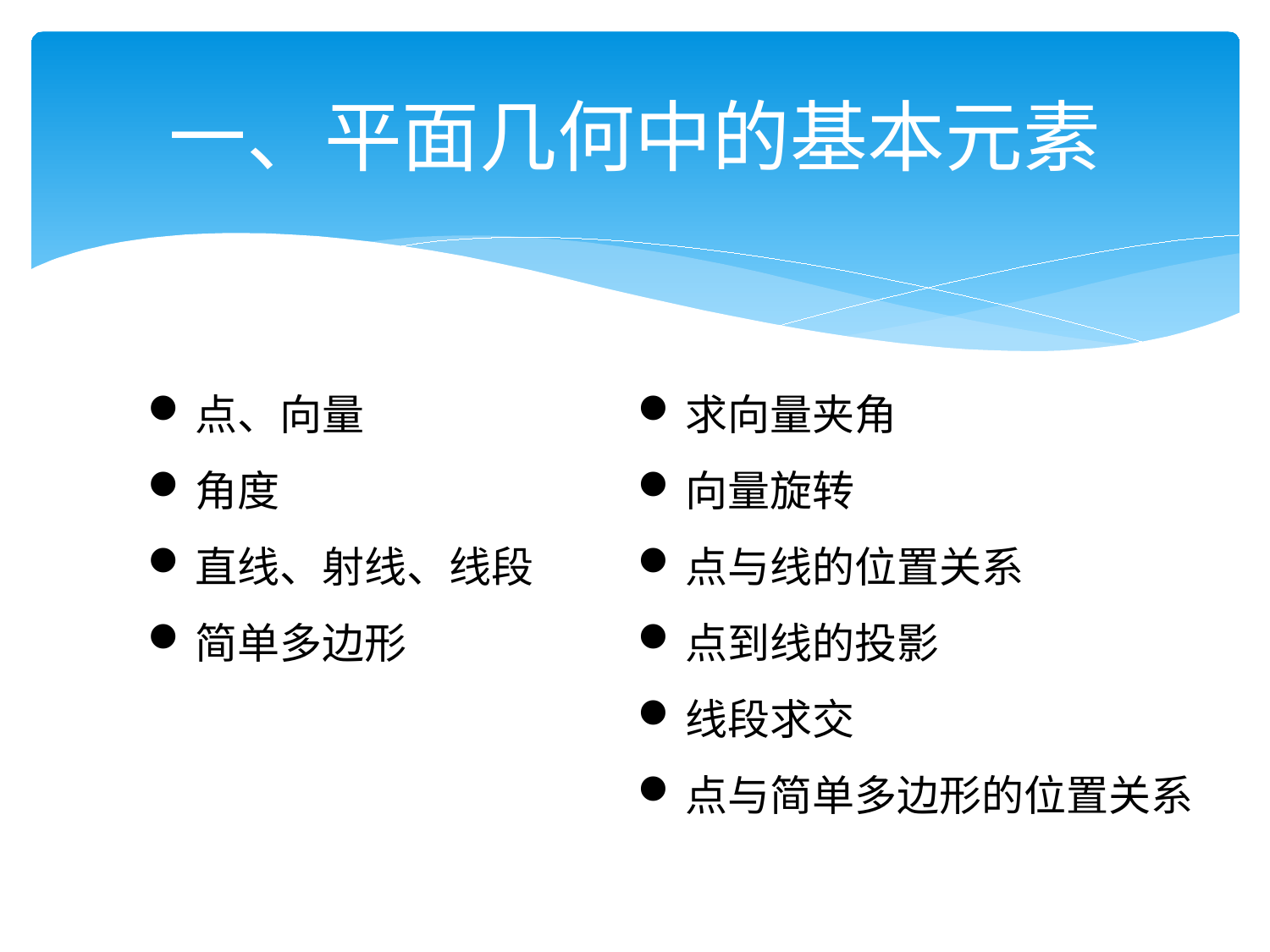

# 一、平面几何中的基本元素
点、向量
角度
直线、射线、线段
简单多边形
求向量夹角
向量旋转
点与线的位置关系
点到线的投影
线段求交
点与简单多边形的位置关系